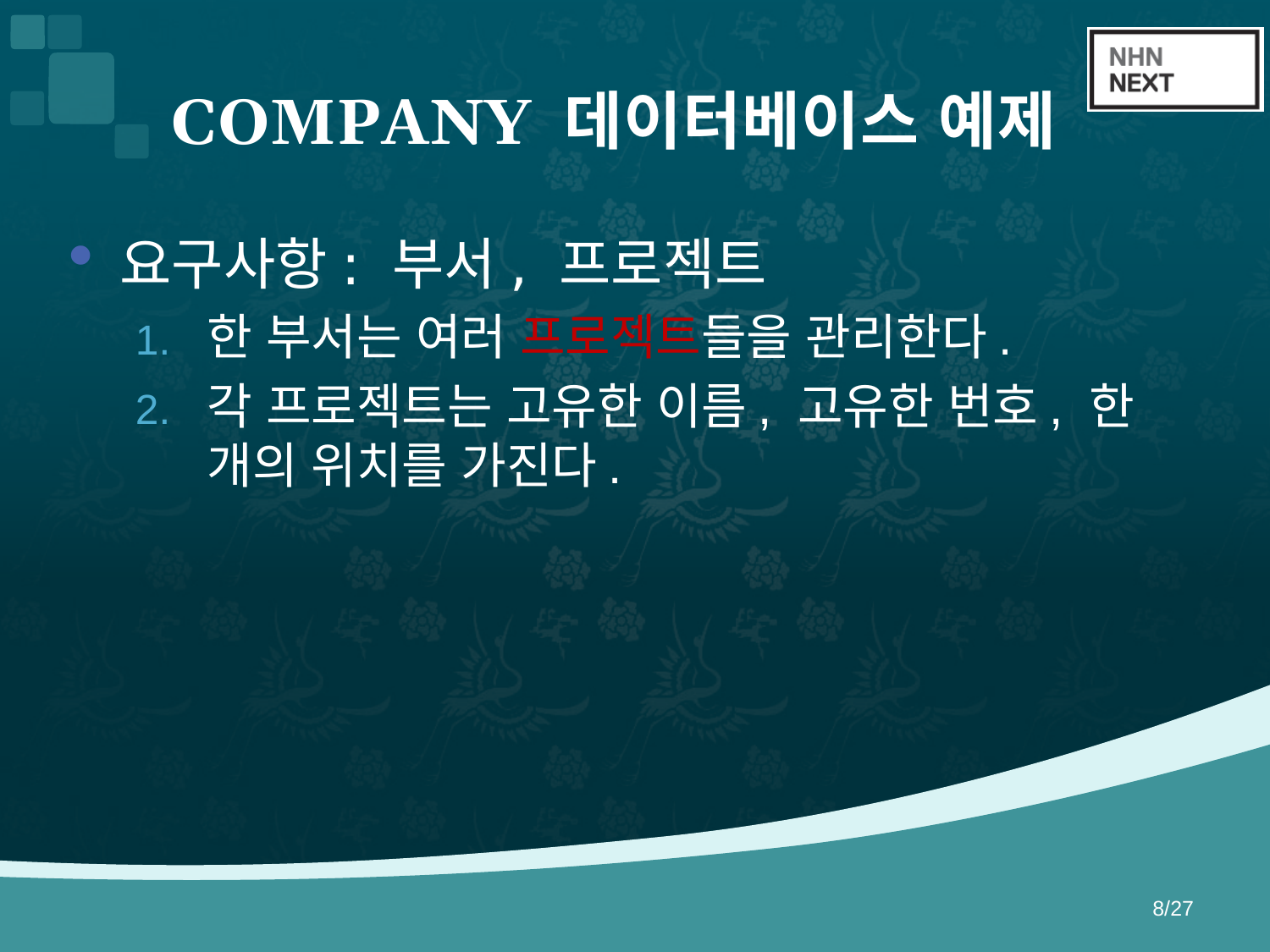

# COMPANY 데이터베이스 예제
요구사항: 부서, 프로젝트
한 부서는 여러 프로젝트들을 관리한다.
각 프로젝트는 고유한 이름, 고유한 번호, 한 개의 위치를 가진다.
8/27